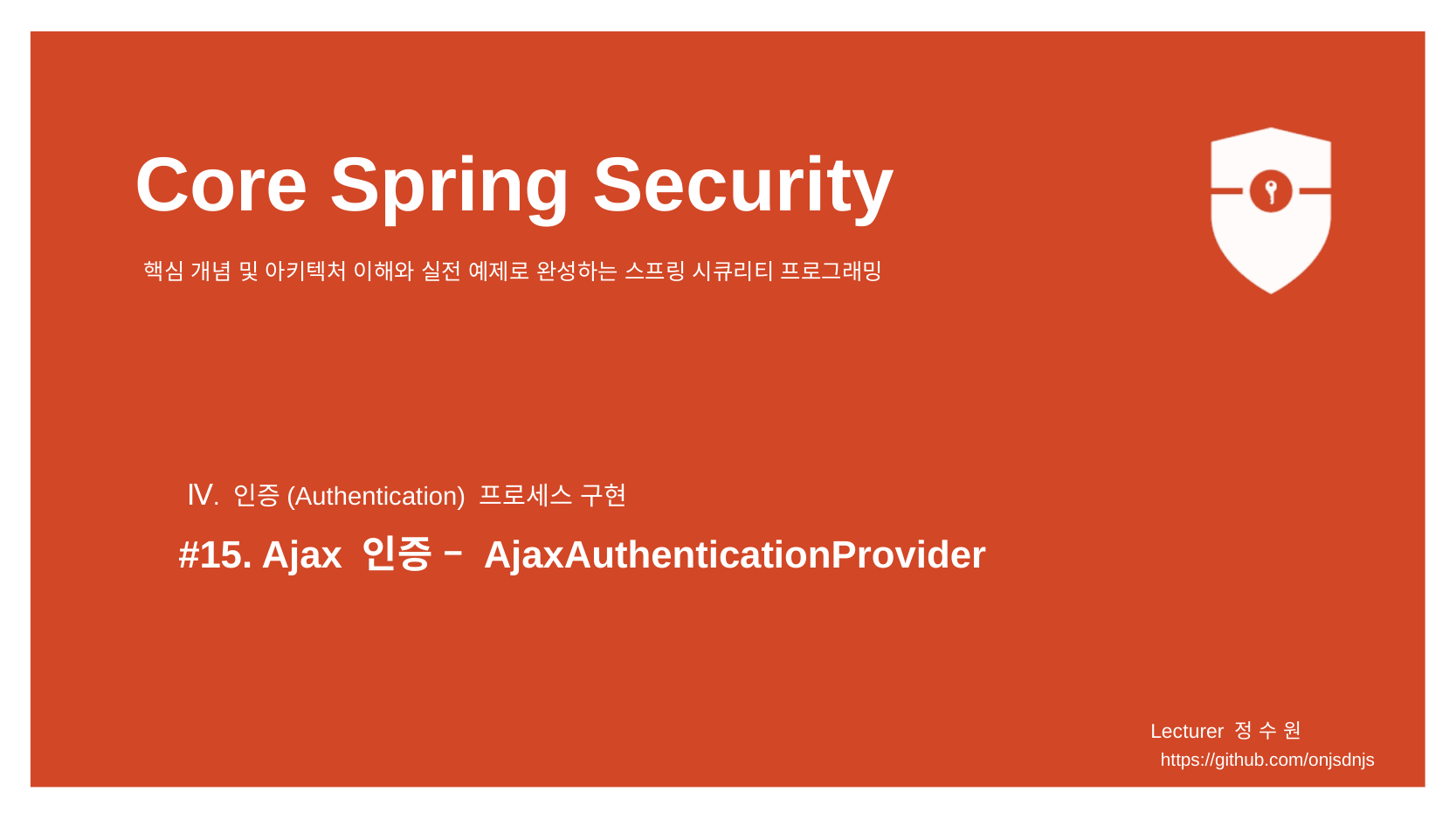

Ⅳ. 인증(Authentication) 프로세스 구현
#15. Ajax 인증 – AjaxAuthenticationProvider